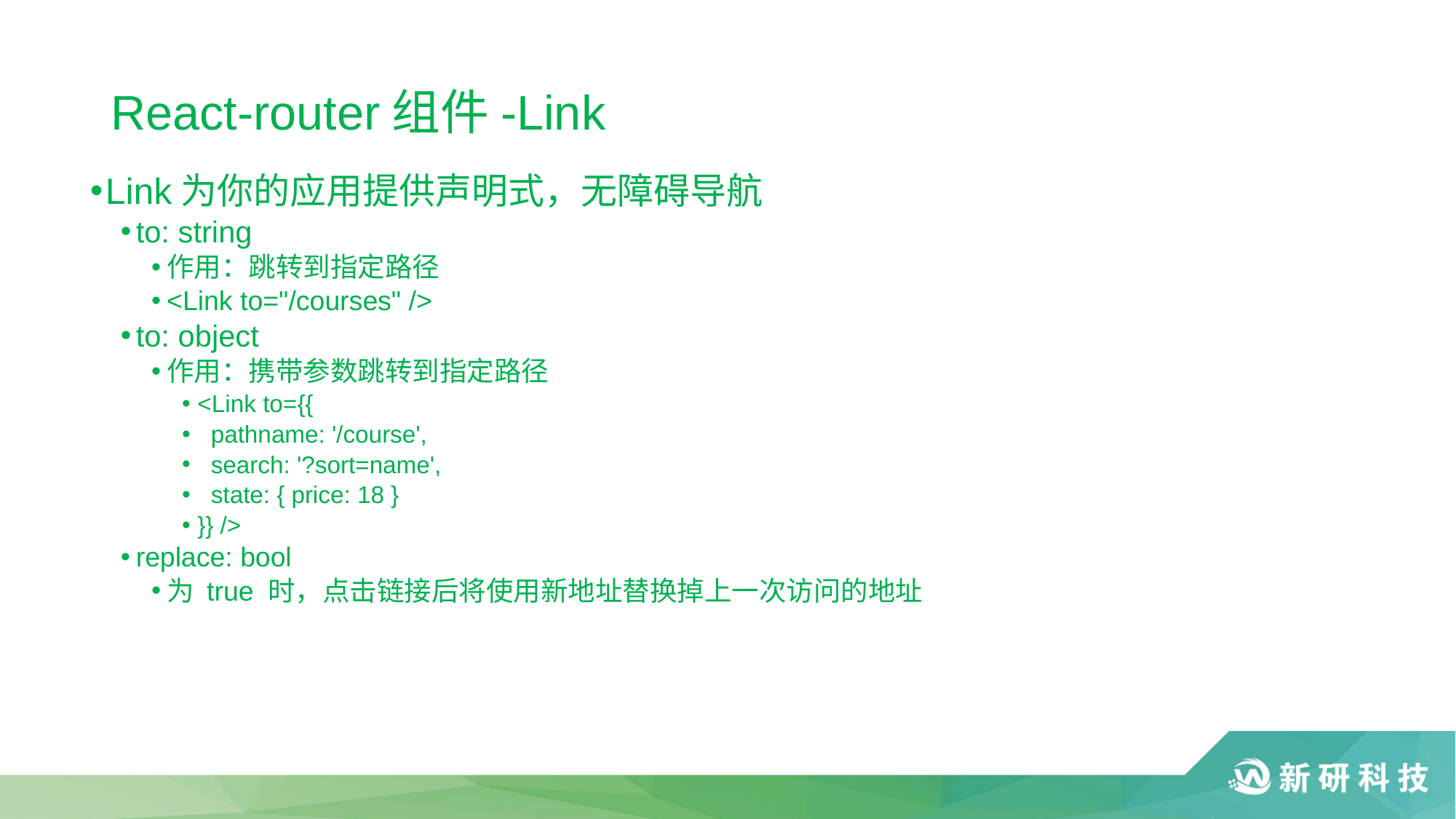

# React-router组件-Link
Link为你的应用提供声明式，无障碍导航
to: string
作用：跳转到指定路径
<Link to="/courses" />
to: object
作用：携带参数跳转到指定路径
<Link to={{
  pathname: '/course',
  search: '?sort=name',
  state: { price: 18 }
}} />
replace: bool
为 true 时，点击链接后将使用新地址替换掉上一次访问的地址